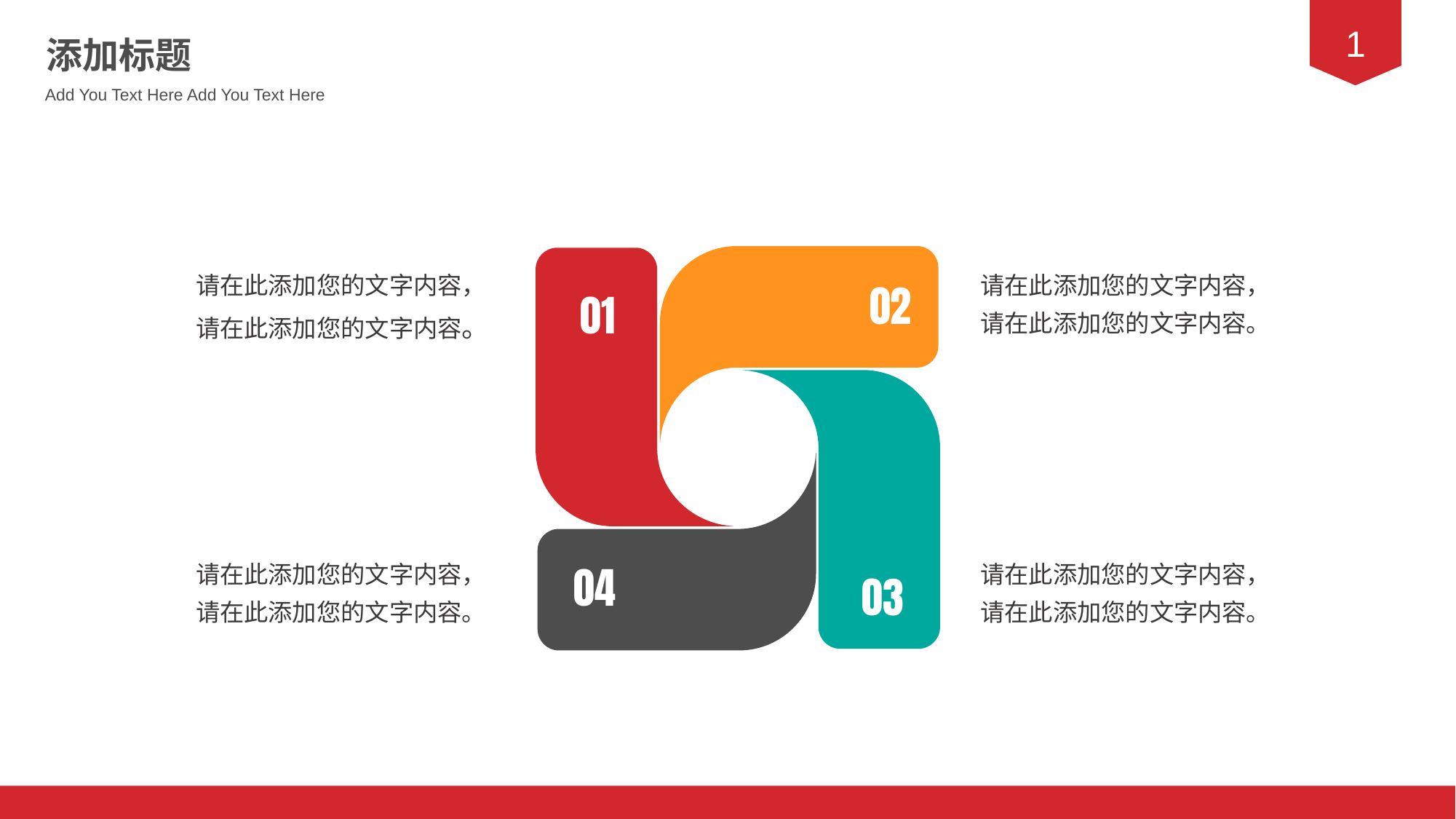

1
添加标题
Add You Text Here Add You Text Here

请在此添加您的文字内容，  请在此添加您的文字内容。
请在此添加您的文字内容，  请在此添加您的文字内容。
02
01

请在此添加您的文字内容，  请在此添加您的文字内容。
请在此添加您的文字内容，  请在此添加您的文字内容。
04
03